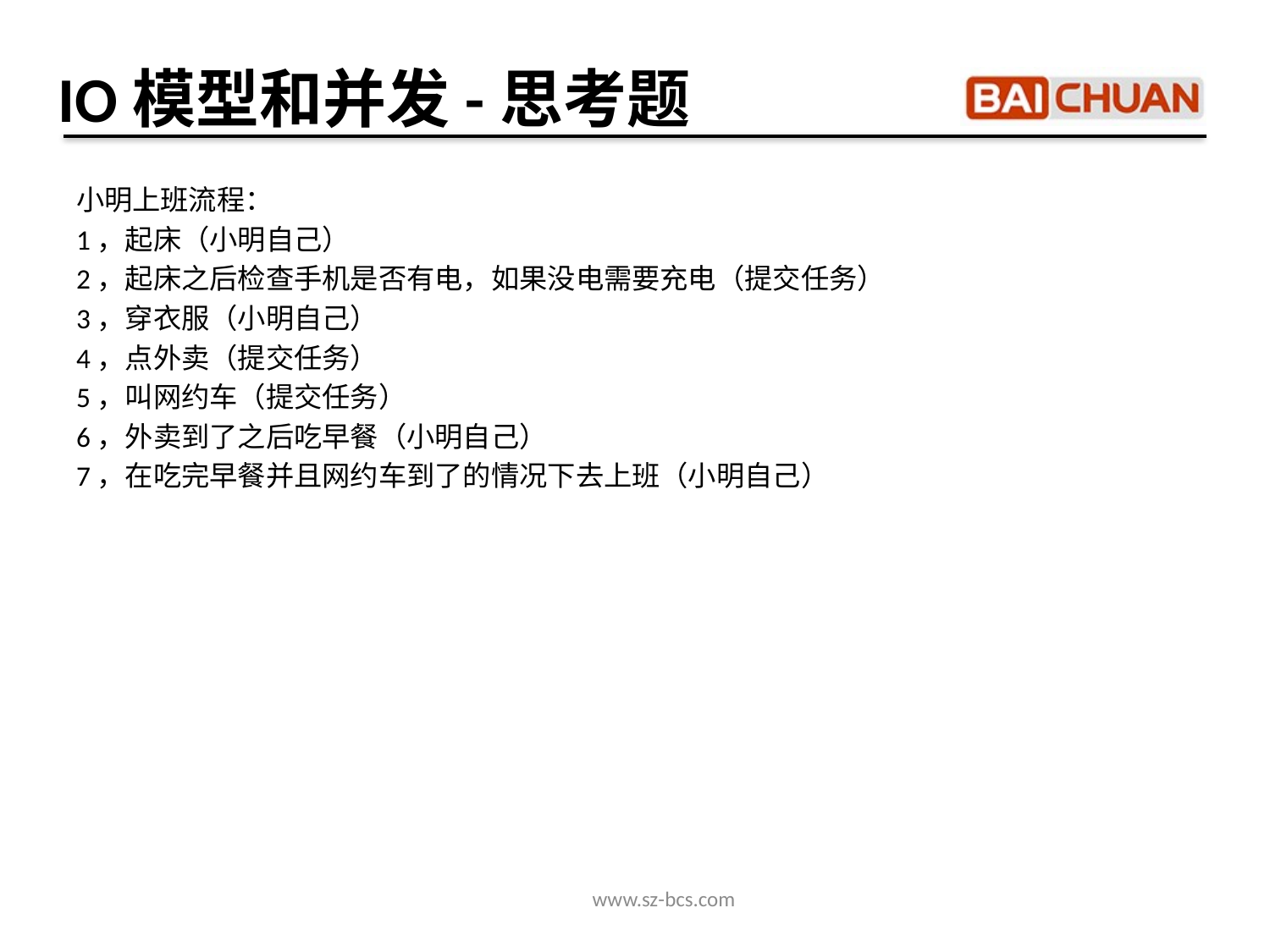

IO模型和并发-思考题
小明上班流程：
1，起床（小明自己）
2，起床之后检查手机是否有电，如果没电需要充电（提交任务）
3，穿衣服（小明自己）
4，点外卖（提交任务）
5，叫网约车（提交任务）
6，外卖到了之后吃早餐（小明自己）
7，在吃完早餐并且网约车到了的情况下去上班（小明自己）
www.sz-bcs.com